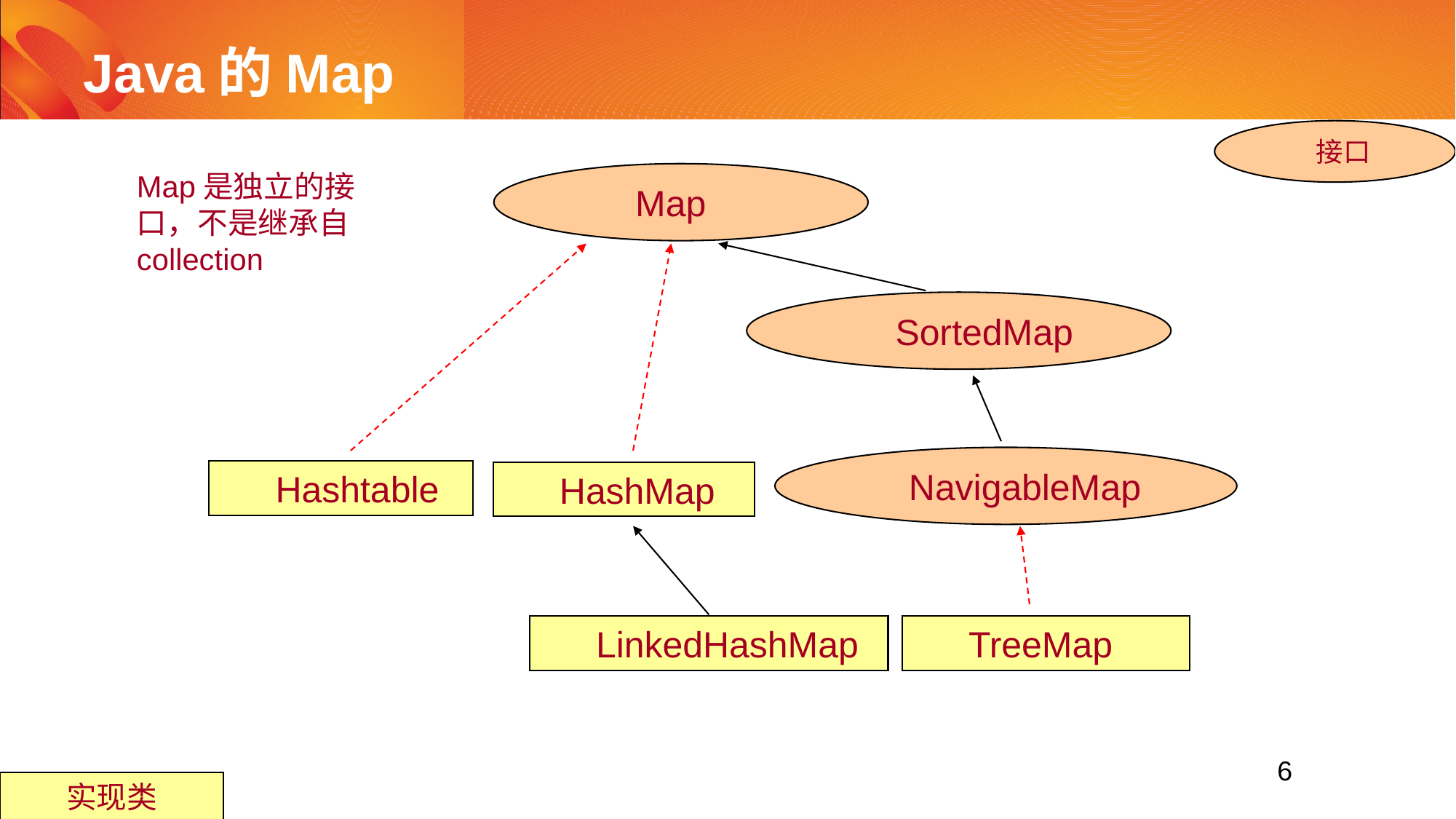

# Java的Map
接口
Map是独立的接口，不是继承自collection
  Map

  SortedMap

NavigableMap
Hashtable
HashMap

LinkedHashMap
TreeMap

实现类